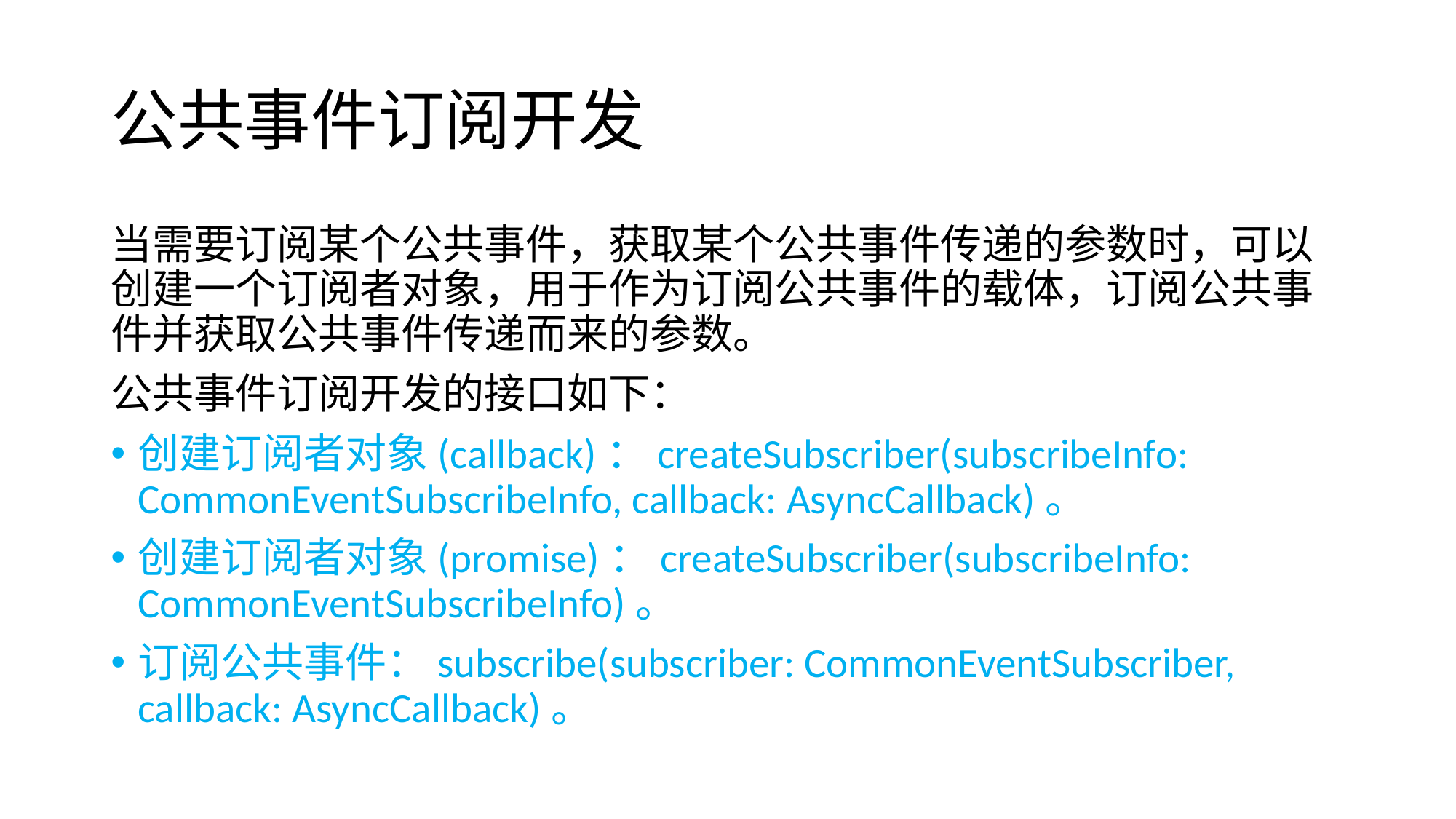

# 公共事件订阅开发
当需要订阅某个公共事件，获取某个公共事件传递的参数时，可以创建一个订阅者对象，用于作为订阅公共事件的载体，订阅公共事件并获取公共事件传递而来的参数。
公共事件订阅开发的接口如下：
创建订阅者对象(callback)：createSubscriber(subscribeInfo: CommonEventSubscribeInfo, callback: AsyncCallback)。
创建订阅者对象(promise)：createSubscriber(subscribeInfo: CommonEventSubscribeInfo)。
订阅公共事件：subscribe(subscriber: CommonEventSubscriber, callback: AsyncCallback)。